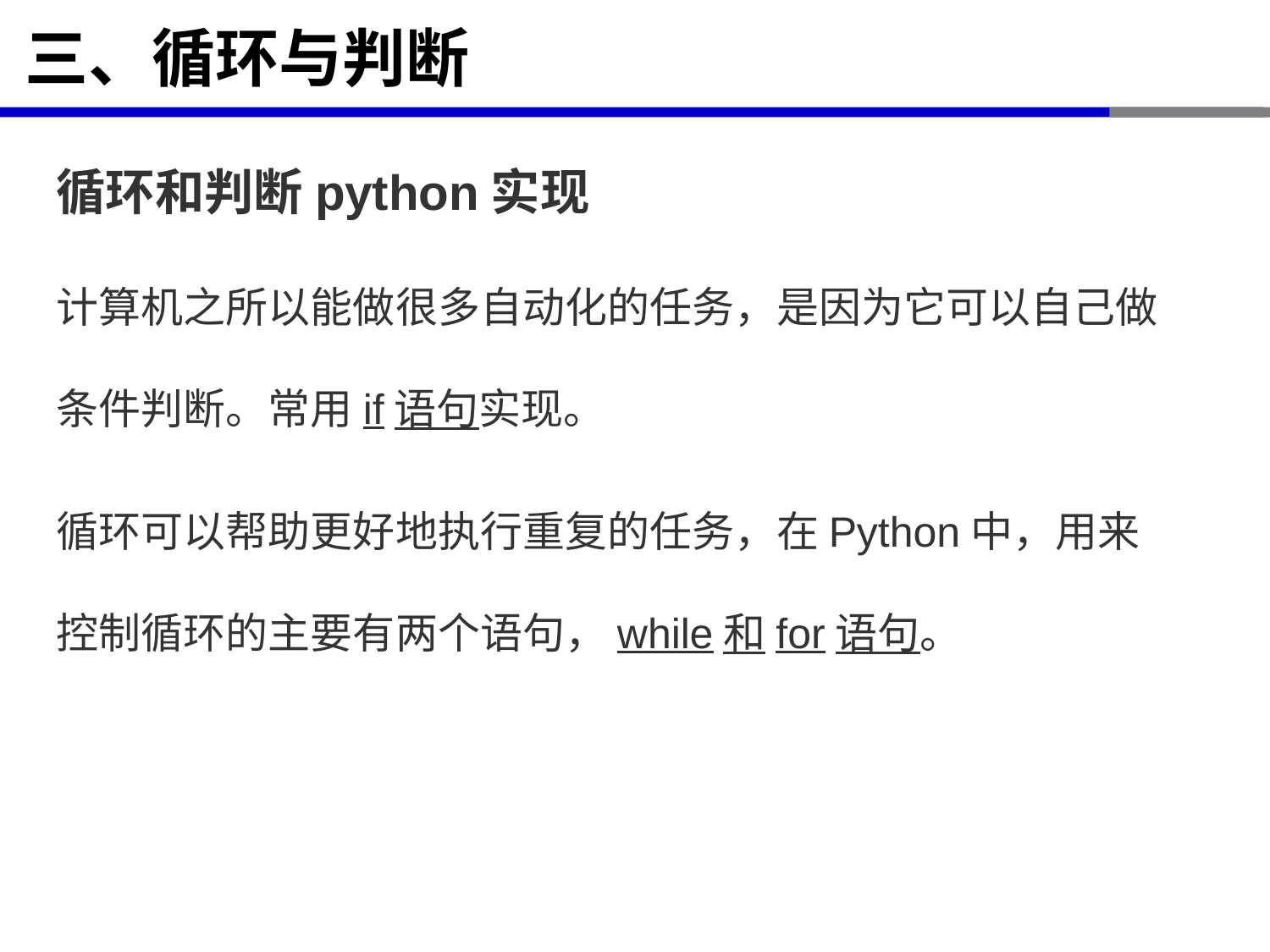

# 三、循环与判断
循环和判断python实现
计算机之所以能做很多自动化的任务，是因为它可以自己做条件判断。常用if语句实现。
循环可以帮助更好地执行重复的任务，在Python中，用来控制循环的主要有两个语句，while和for语句。